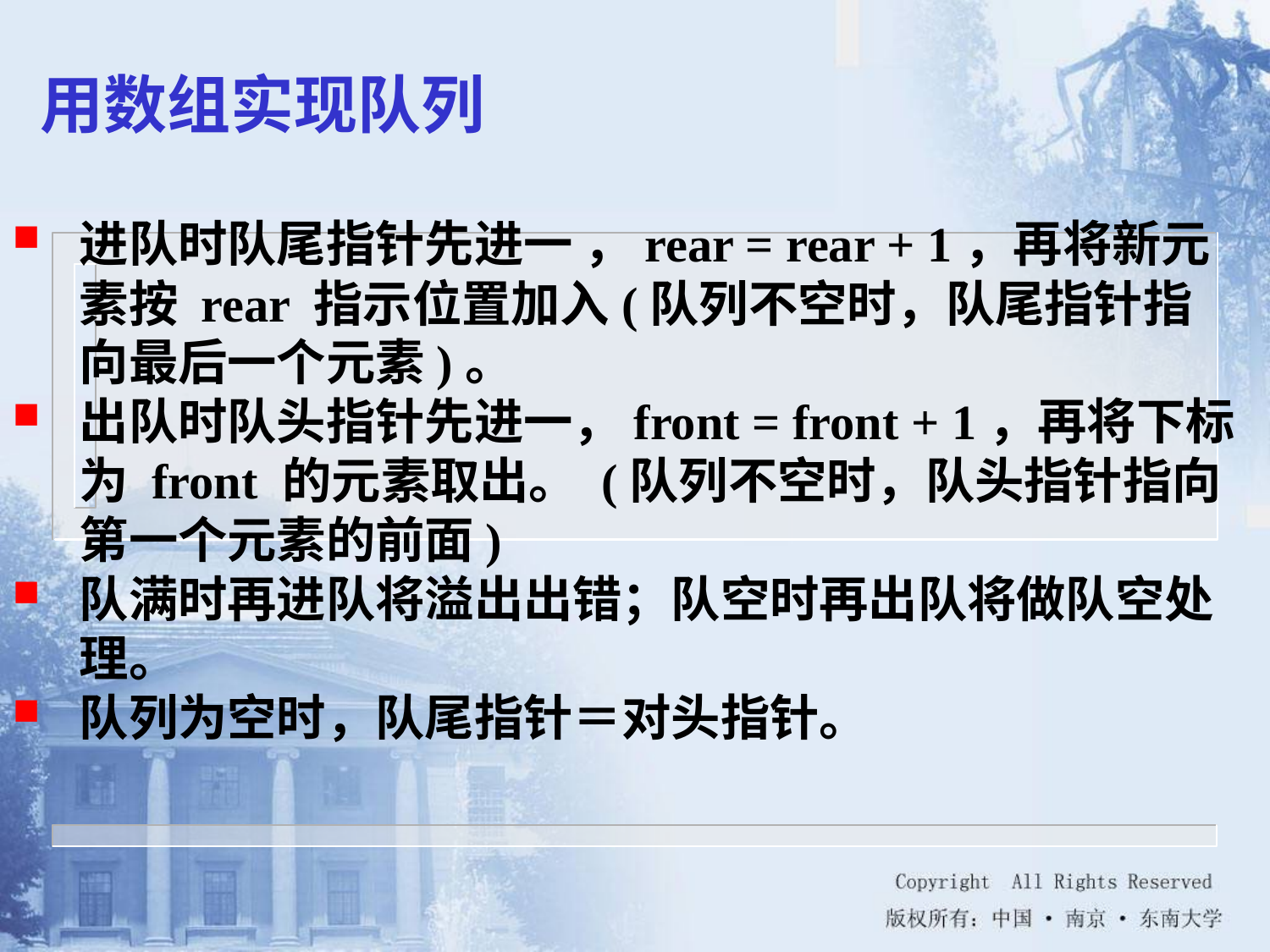

用数组实现队列
进队时队尾指针先进一 ，rear = rear + 1，再将新元素按 rear 指示位置加入(队列不空时，队尾指针指向最后一个元素)。
出队时队头指针先进一，front = front + 1，再将下标为 front 的元素取出。 (队列不空时，队头指针指向第一个元素的前面)
队满时再进队将溢出出错；队空时再出队将做队空处理。
队列为空时，队尾指针＝对头指针。